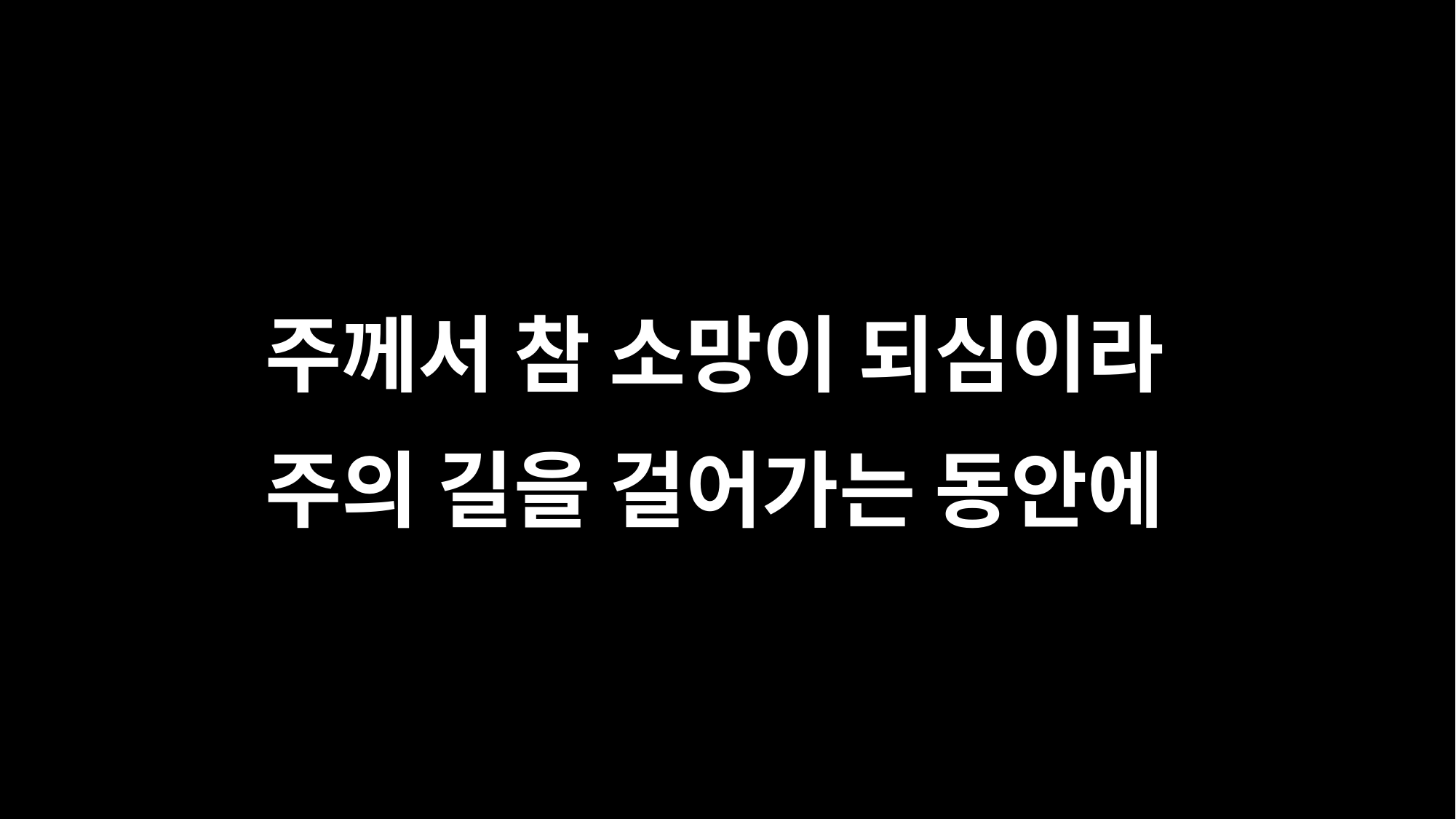

주께서 참 소망이 되심이라
주의 길을 걸어가는 동안에